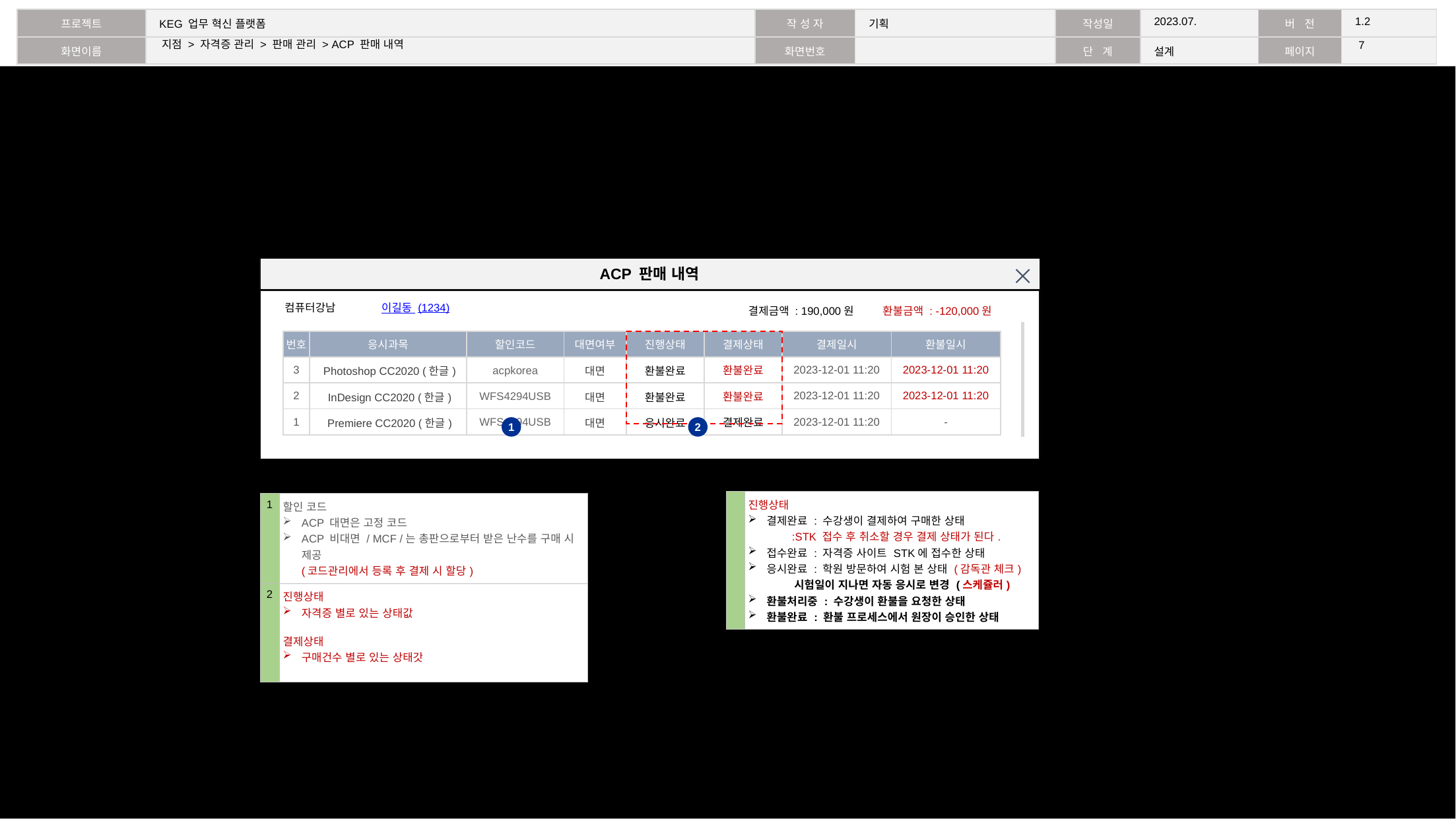

7
지점 > 자격증 관리 > 판매 관리 > ACP 판매 내역

ACP 판매 내역

컴퓨터강남
이길동 (1234)
결제금액 : 190,000원
환불금액 : -120,000원
| 번호 | 응시과목 | 할인코드 | 대면여부 | 진행상태 | 결제상태 | 결제일시 | 환불일시 |
| --- | --- | --- | --- | --- | --- | --- | --- |
| 3 | Photoshop CC2020 (한글) | acpkorea | 대면 | 환불완료 | 환불완료 | 2023-12-01 11:20 | 2023-12-01 11:20 |
| 2 | InDesign CC2020 (한글) | WFS4294USB | 대면 | 환불완료 | 환불완료 | 2023-12-01 11:20 | 2023-12-01 11:20 |
| 1 | Premiere CC2020 (한글) | WFS4294USB | 대면 | 응시완료 | 결제완료 | 2023-12-01 11:20 | - |

1
2
|  | 진행상태 결제완료 : 수강생이 결제하여 구매한 상태 :STK 접수 후 취소할 경우 결제 상태가 된다. 접수완료 : 자격증 사이트 STK에 접수한 상태 응시완료 : 학원 방문하여 시험 본 상태 (감독관 체크) 시험일이 지나면 자동 응시로 변경 (스케쥴러) 환불처리중 : 수강생이 환불을 요청한 상태 환불완료 : 환불 프로세스에서 원장이 승인한 상태 |
| --- | --- |
| 1 | 할인 코드 ACP 대면은 고정 코드 ACP 비대면 / MCF /는 총판으로부터 받은 난수를 구매 시 제공 (코드관리에서 등록 후 결제 시 할당) |
| --- | --- |
| 2 | 진행상태 자격증 별로 있는 상태값 결제상태 구매건수 별로 있는 상태갓 |